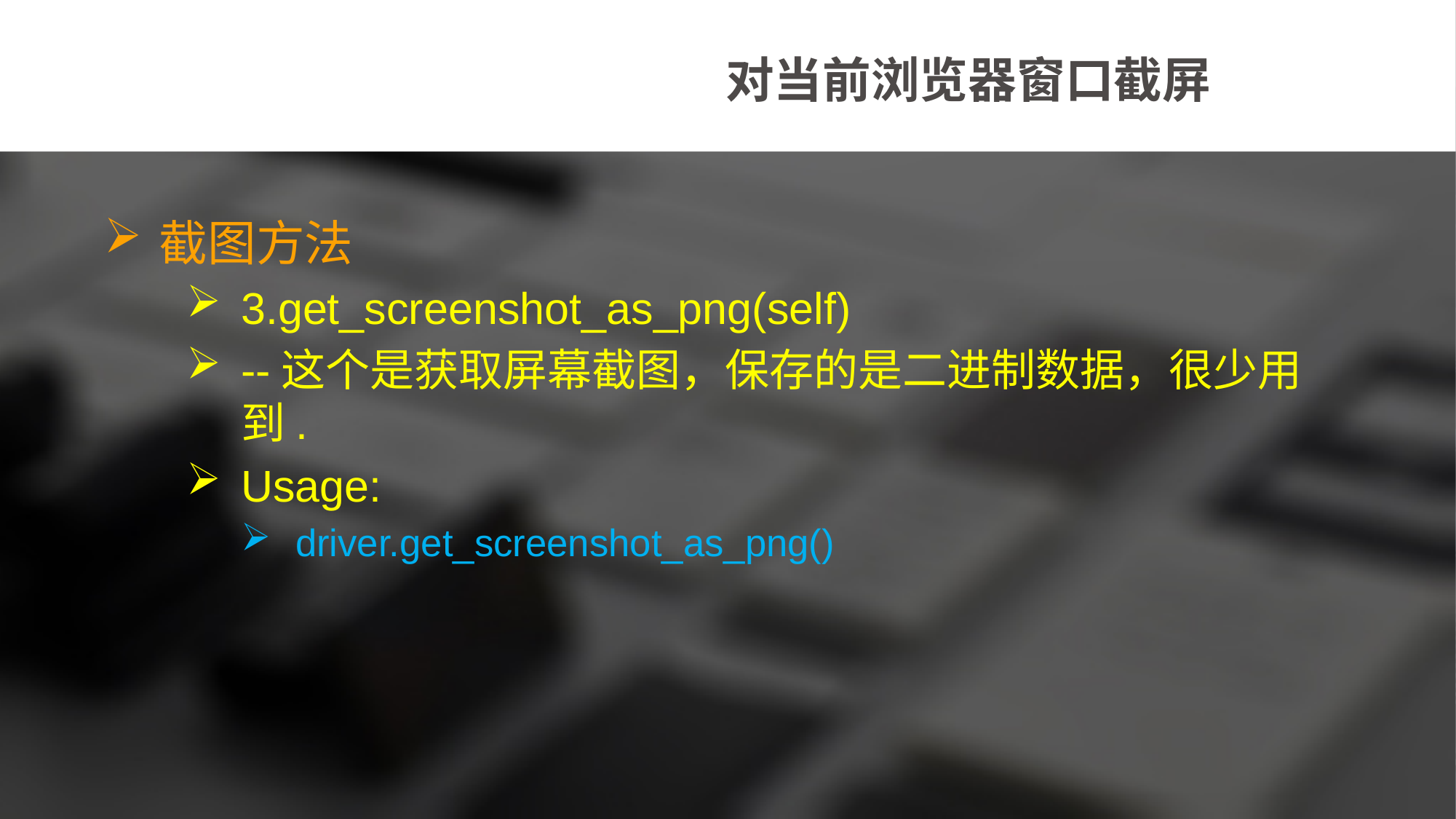

对当前浏览器窗口截屏
截图方法
3.get_screenshot_as_png(self)
--这个是获取屏幕截图，保存的是二进制数据，很少用到.
Usage:
driver.get_screenshot_as_png()